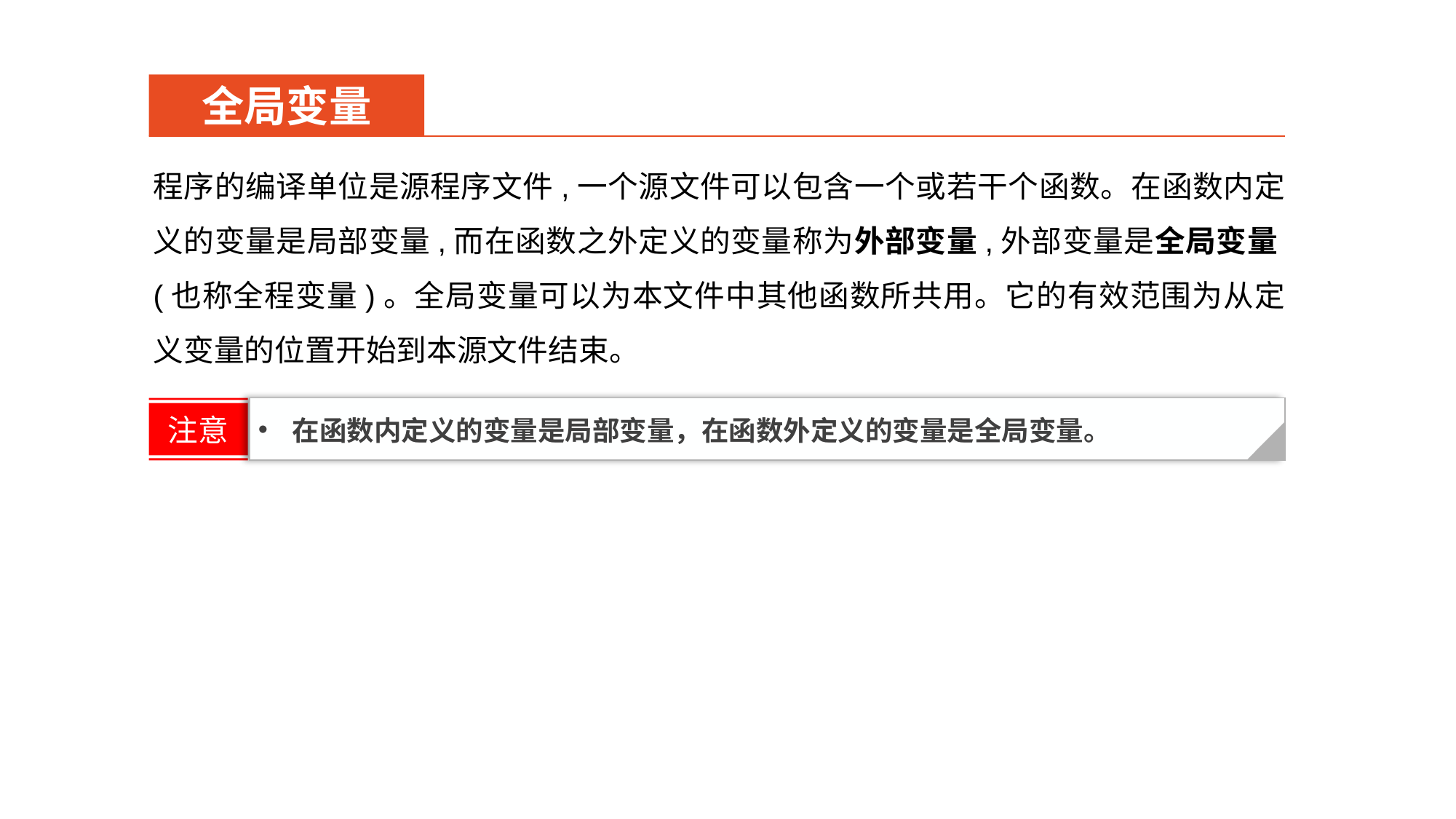

全局变量
程序的编译单位是源程序文件,一个源文件可以包含一个或若干个函数。在函数内定义的变量是局部变量,而在函数之外定义的变量称为外部变量,外部变量是全局变量(也称全程变量)。全局变量可以为本文件中其他函数所共用。它的有效范围为从定义变量的位置开始到本源文件结束。
注意
在函数内定义的变量是局部变量，在函数外定义的变量是全局变量。